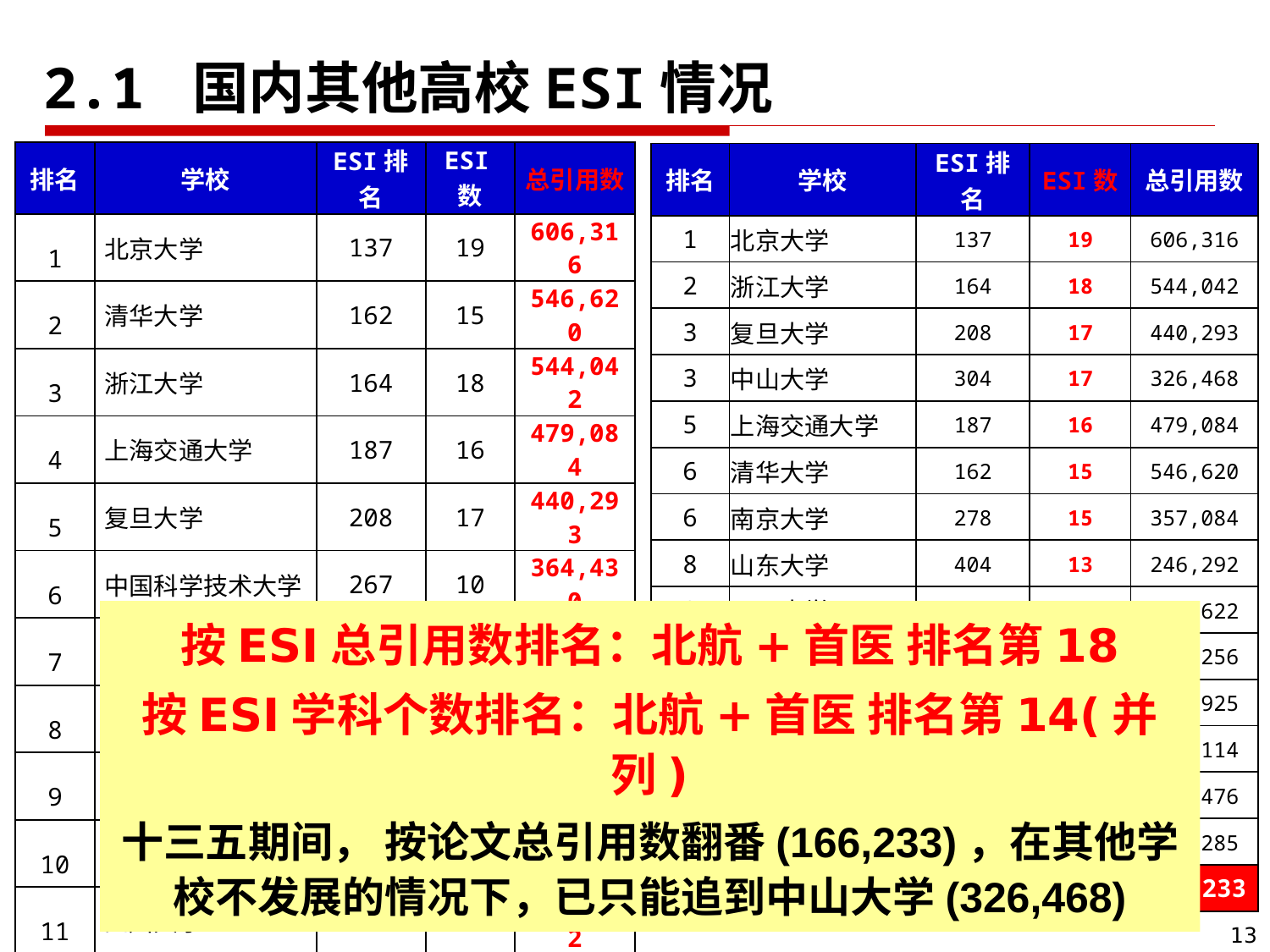

2.1 国内其他高校ESI情况
| 排名 | 学校 | ESI排名 | ESI数 | 总引用数 |
| --- | --- | --- | --- | --- |
| 1 | 北京大学 | 137 | 19 | 606,316 |
| 2 | 清华大学 | 162 | 15 | 546,620 |
| 3 | 浙江大学 | 164 | 18 | 544,042 |
| 4 | 上海交通大学 | 187 | 16 | 479,084 |
| 5 | 复旦大学 | 208 | 17 | 440,293 |
| 6 | 中国科学技术大学 | 267 | 10 | 364,430 |
| 7 | 南京大学 | 278 | 15 | 357,084 |
| 8 | 中山大学 | 304 | 17 | 326,468 |
| 9 | 山东大学 | 404 | 13 | 246,292 |
| 10 | 吉林大学 | 412 | 9 | 240,908 |
| 11 | 四川大学 | 422 | 12 | 231,622 |
| 12 | 中国科学院大学 | 428 | 11 | 225,285 |
| 13 | 南开大学 | 435 | 10 | 219,829 |
| 14 | 华中科技大学 | 439 | 12 | 218,256 |
| 15 | 武汉大学 | 447 | 12 | 211,925 |
| 16 | 哈尔滨工业大学 | 491 | 8 | 185,455 |
| 17 | 大连理工大学 | 497 | 8 | 182,232 |
| 18 | 北航+首医 | 529 | 11 | 166,233 |
| 排名 | 学校 | ESI排名 | ESI数 | 总引用数 |
| --- | --- | --- | --- | --- |
| 1 | 北京大学 | 137 | 19 | 606,316 |
| 2 | 浙江大学 | 164 | 18 | 544,042 |
| 3 | 复旦大学 | 208 | 17 | 440,293 |
| 3 | 中山大学 | 304 | 17 | 326,468 |
| 5 | 上海交通大学 | 187 | 16 | 479,084 |
| 6 | 清华大学 | 162 | 15 | 546,620 |
| 6 | 南京大学 | 278 | 15 | 357,084 |
| 8 | 山东大学 | 404 | 13 | 246,292 |
| 9 | 四川大学 | 422 | 12 | 231,622 |
| 9 | 华中科技大学 | 439 | 12 | 218,256 |
| 9 | 武汉大学 | 447 | 12 | 211,925 |
| 9 | 兰州大学 | 544 | 12 | 161,114 |
| 9 | 北京师范大学 | 636 | 12 | 134,476 |
| 14 | 中国科学院大学 | 428 | 11 | 225,285 |
| 14 | 北航+首医 | 529 | 11 | 166,233 |
按ESI总引用数排名：北航+首医 排名第18
按ESI学科个数排名：北航+首医 排名第14(并列)
十三五期间， 按论文总引用数翻番(166,233)，在其他学校不发展的情况下，已只能追到中山大学(326,468)
13